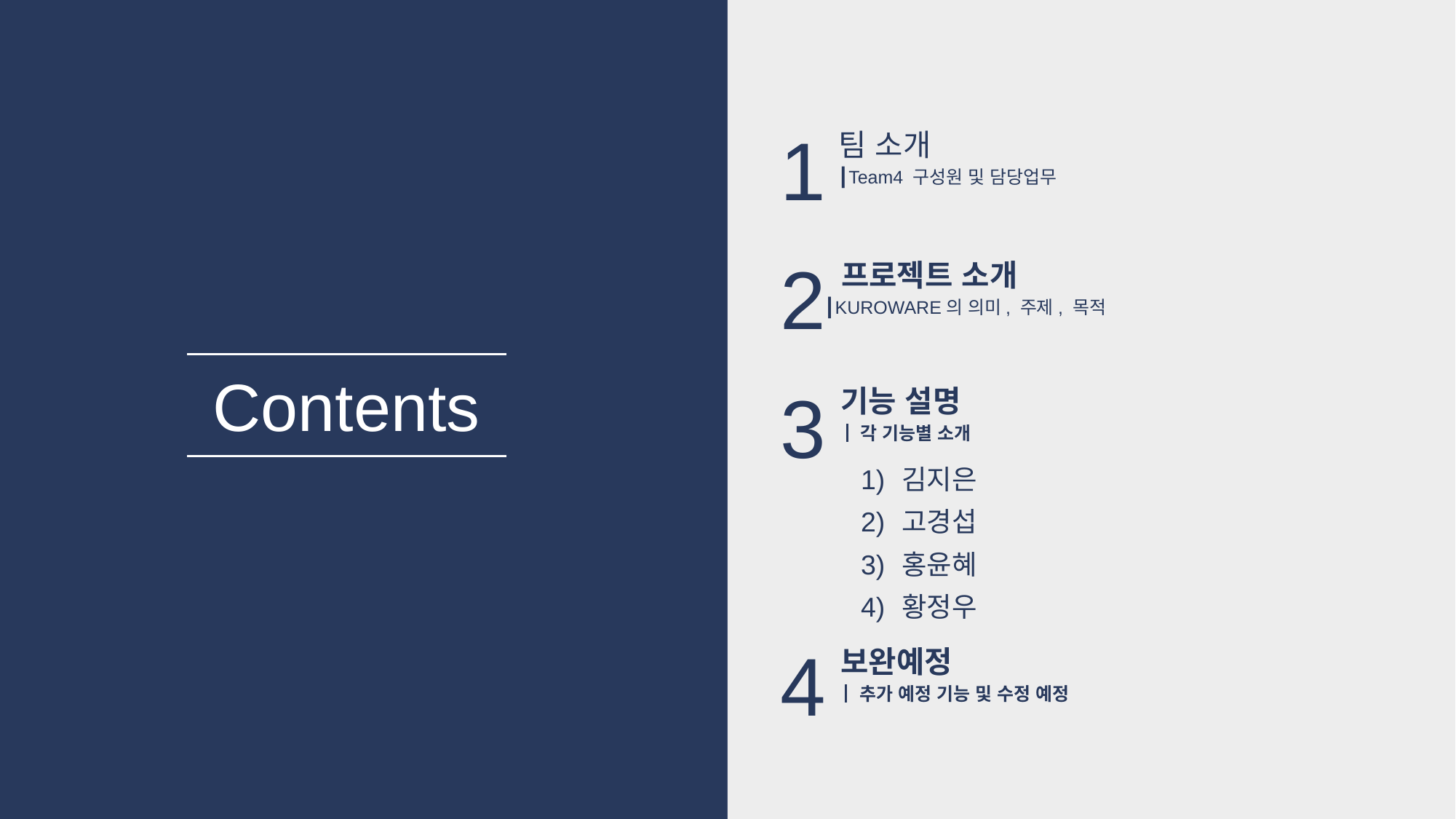

1
2
3

4
팀 소개
┃Team4 구성원 및 담당업무
프로젝트 소개
┃KUROWARE의 의미, 주제, 목적
Contents
기능 설명
┃각 기능별 소개
김지은
고경섭
홍윤혜
황정우
보완예정
┃추가 예정 기능 및 수정 예정